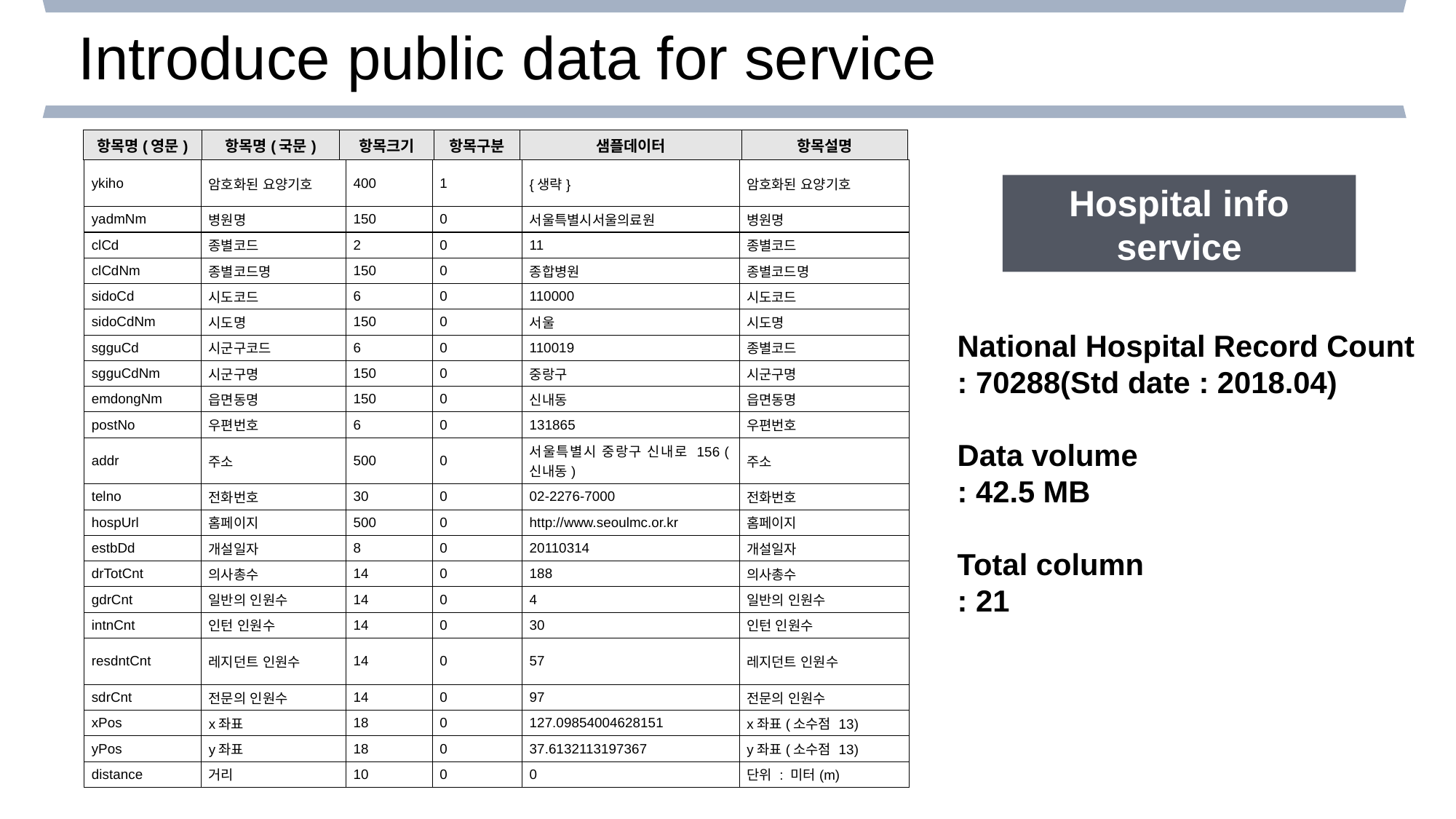

Introduce public data for service

| 항목명(영문) | 항목명(국문) | 항목크기 | 항목구분 | 샘플데이터 | 항목설명 |
| --- | --- | --- | --- | --- | --- |
| ykiho | 암호화된 요양기호 | 400 | 1 | {생략} | 암호화된 요양기호 |
| --- | --- | --- | --- | --- | --- |
| yadmNm | 병원명 | 150 | 0 | 서울특별시서울의료원 | 병원명 |
| clCd | 종별코드 | 2 | 0 | 11 | 종별코드 |
| clCdNm | 종별코드명 | 150 | 0 | 종합병원 | 종별코드명 |
| sidoCd | 시도코드 | 6 | 0 | 110000 | 시도코드 |
| sidoCdNm | 시도명 | 150 | 0 | 서울 | 시도명 |
| sgguCd | 시군구코드 | 6 | 0 | 110019 | 종별코드 |
| sgguCdNm | 시군구명 | 150 | 0 | 중랑구 | 시군구명 |
| emdongNm | 읍면동명 | 150 | 0 | 신내동 | 읍면동명 |
| postNo | 우편번호 | 6 | 0 | 131865 | 우편번호 |
| addr | 주소 | 500 | 0 | 서울특별시 중랑구 신내로 156 (신내동) | 주소 |
| telno | 전화번호 | 30 | 0 | 02-2276-7000 | 전화번호 |
| hospUrl | 홈페이지 | 500 | 0 | http://www.seoulmc.or.kr | 홈페이지 |
| estbDd | 개설일자 | 8 | 0 | 20110314 | 개설일자 |
| drTotCnt | 의사총수 | 14 | 0 | 188 | 의사총수 |
| gdrCnt | 일반의 인원수 | 14 | 0 | 4 | 일반의 인원수 |
| intnCnt | 인턴 인원수 | 14 | 0 | 30 | 인턴 인원수 |
| resdntCnt | 레지던트 인원수 | 14 | 0 | 57 | 레지던트 인원수 |
| sdrCnt | 전문의 인원수 | 14 | 0 | 97 | 전문의 인원수 |
| xPos | x좌표 | 18 | 0 | 127.09854004628151 | x좌표(소수점 13) |
| yPos | y좌표 | 18 | 0 | 37.6132113197367 | y좌표(소수점 13) |
| distance | 거리 | 10 | 0 | 0 | 단위 : 미터(m) |
Hospital info service
National Hospital Record Count
: 70288(Std date : 2018.04)

Data volume
: 42.5 MB

Total column
: 21